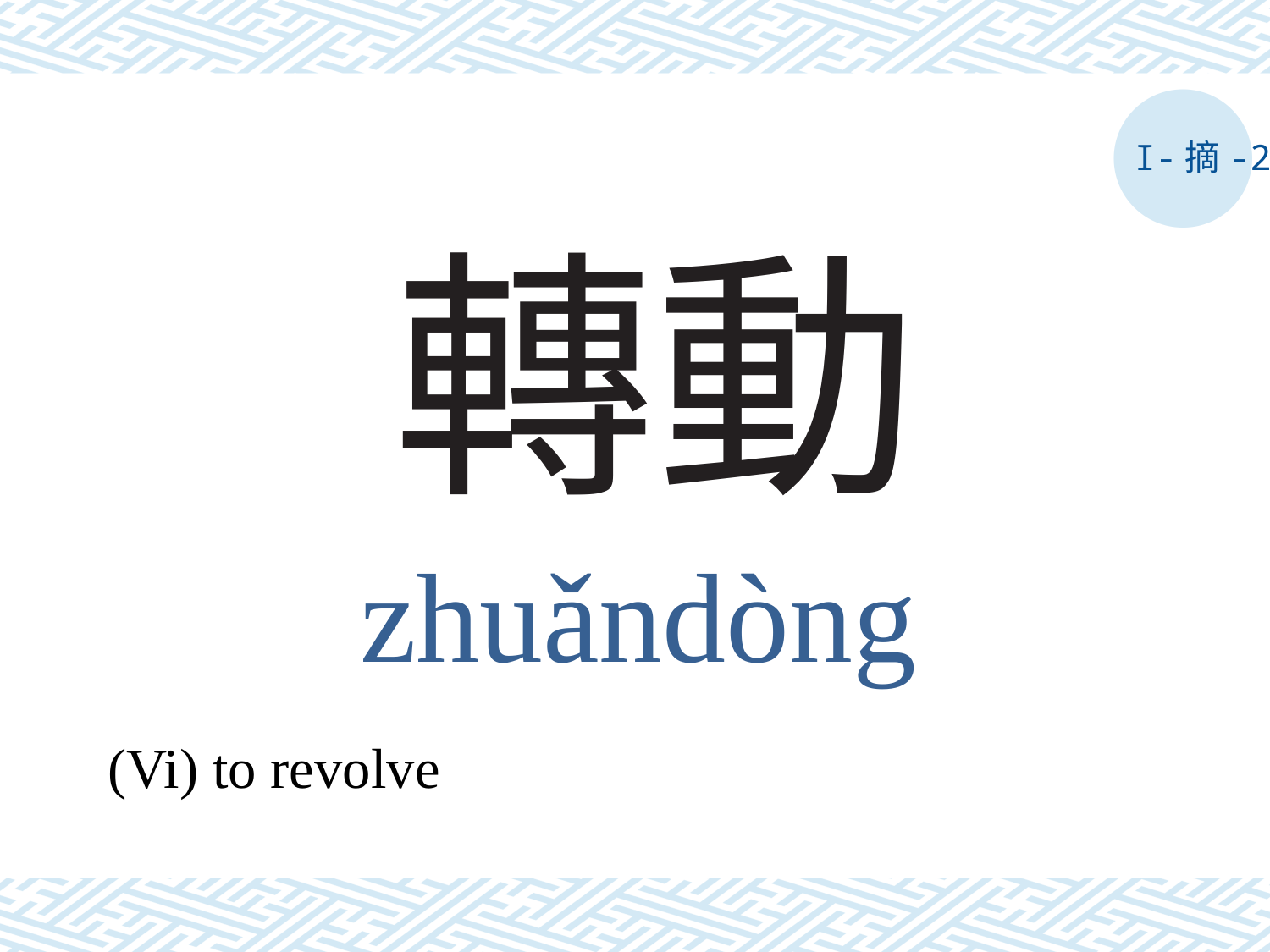

I-摘-2

# 轉動
zhuǎndòng
(Vi) to revolve